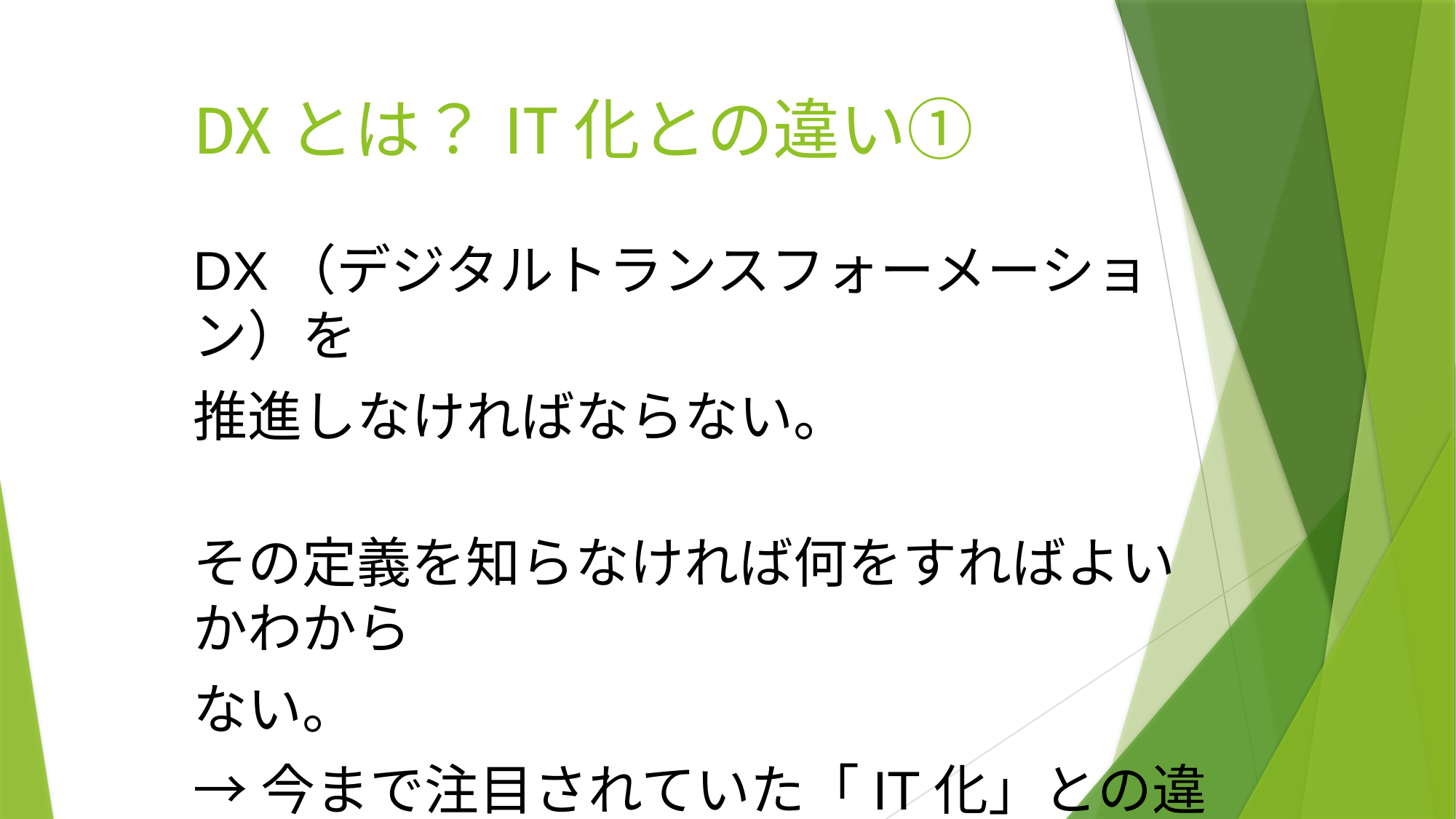

# DXとは？IT化との違い①
DX（デジタルトランスフォーメーション）を
推進しなければならない。
その定義を知らなければ何をすればよいかわから
ない。
→今まで注目されていた「IT化」との違いとは？